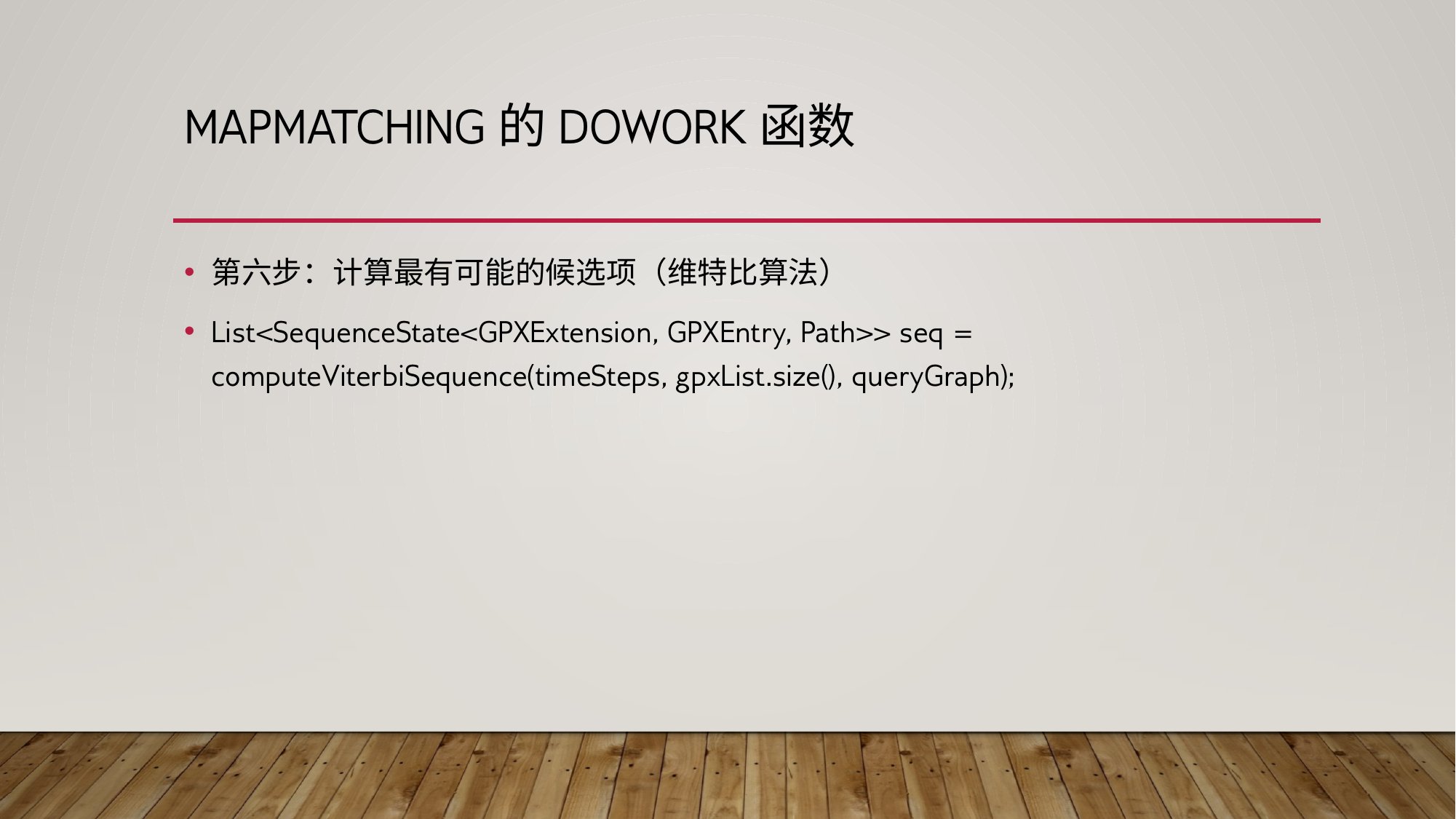

# Mapmatching的dowork函数
第六步：计算最有可能的候选项（维特比算法）
List<SequenceState<GPXExtension, GPXEntry, Path>> seq = computeViterbiSequence(timeSteps, gpxList.size(), queryGraph);